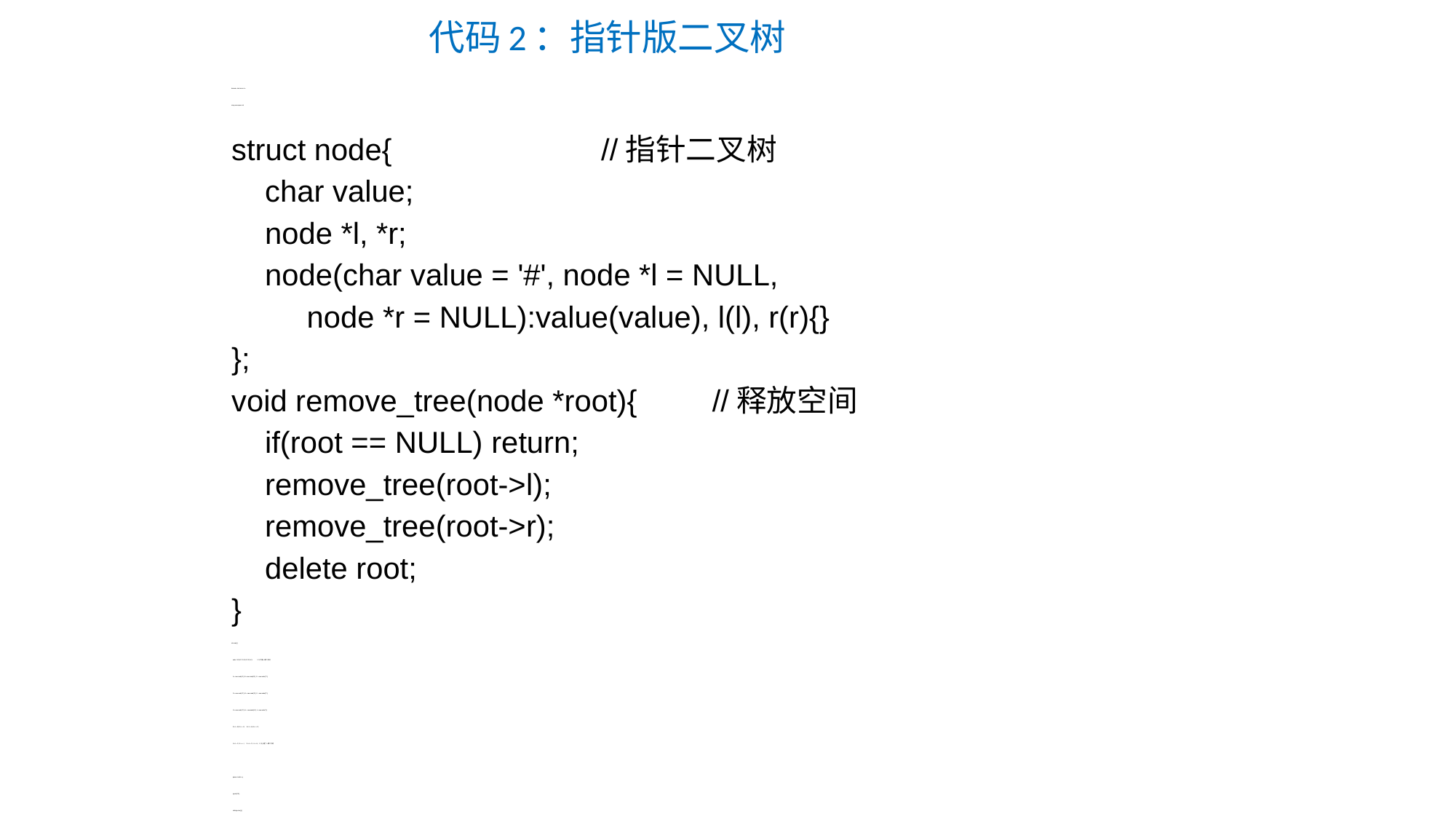

# 代码2：指针版二叉树
#include <bits/stdc++.h>
using namespace std;

struct node{                         //指针二叉树
    char value;
    node *l, *r;
    node(char value = '#', node *l = NULL,
         node *r = NULL):value(value), l(l), r(r){}
};
void remove_tree(node *root){         //释放空间
    if(root == NULL) return;
    remove_tree(root->l);
    remove_tree(root->r);
    delete root;
}
int main(){
    node  *A,*B,*C,*D,*E,*F,*G,*H,*I;             //以下建一棵二叉树
    A = new node('A'); B = new node('B'); C = new node('C');
    D = new node('D'); E = new node('E'); F = new node('F');
    G = new node('G'); H = new node('H'); I = new node('I');
    E->l = B; E->r = G;      B->l = A; B->r = D;
    G->l = F; G->r = I;      D->l = C; I->l = H;   //以上建了一棵二叉树

    queue <node> q;
    q.push(*E);
    while(q.size()){
        node *tmp;
        tmp = &(q.front());
        cout << tmp->value << " ";            //打印队头
        q.pop();                              //去掉队头
        if(tmp->l) q.push(*(tmp->l));         //左孩子入队
        if(tmp->r) q.push(*(tmp->r));         //右孩子入队
    }
    remove_tree(E);
    return 0;
}